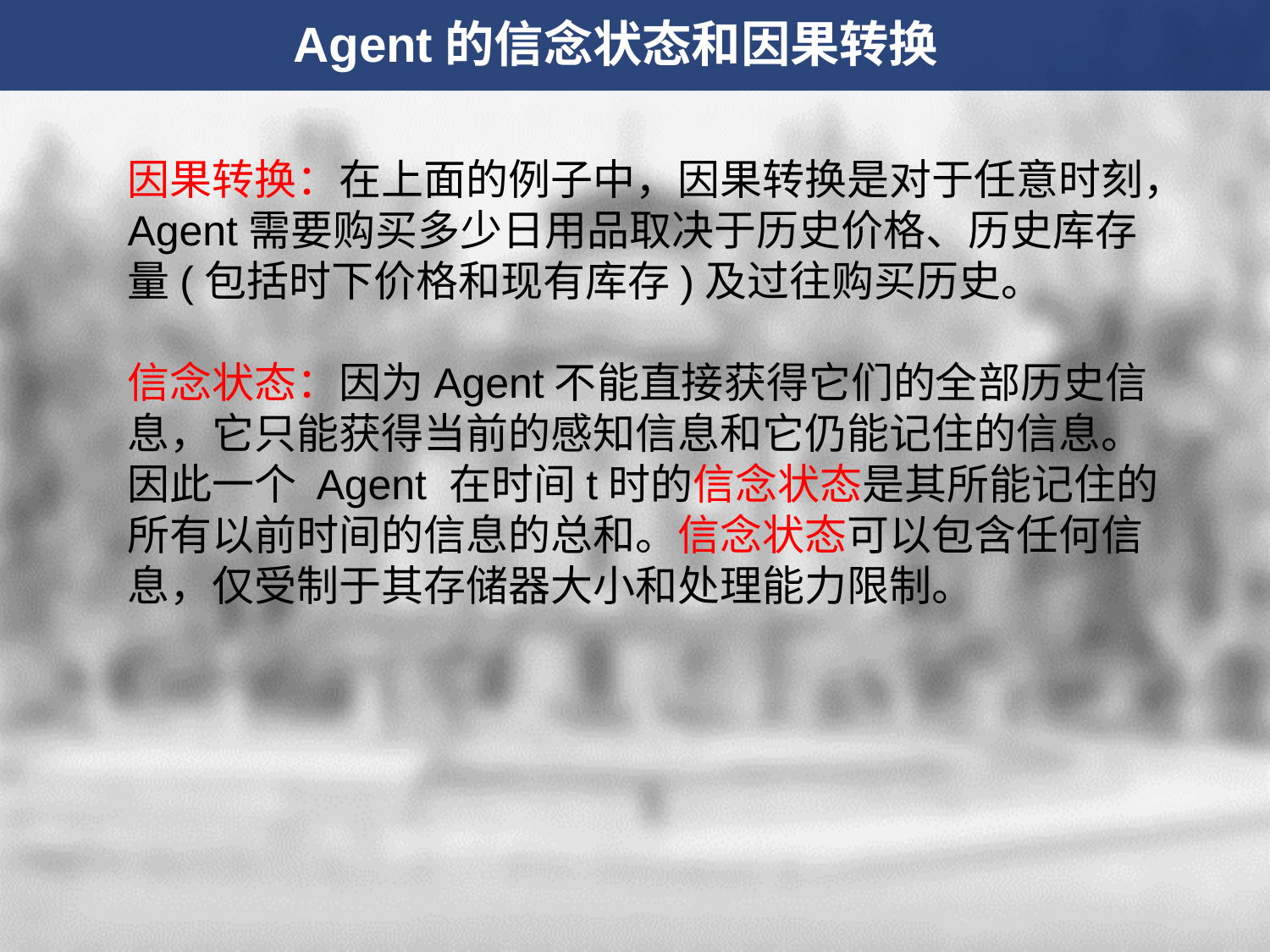

Agent的信念状态和因果转换
因果转换：在上面的例子中，因果转换是对于任意时刻，Agent需要购买多少日用品取决于历史价格、历史库存量(包括时下价格和现有库存)及过往购买历史。

信念状态：因为Agent不能直接获得它们的全部历史信息，它只能获得当前的感知信息和它仍能记住的信息。
因此一个 Agent 在时间t时的信念状态是其所能记住的所有以前时间的信息的总和。信念状态可以包含任何信息，仅受制于其存储器大小和处理能力限制。